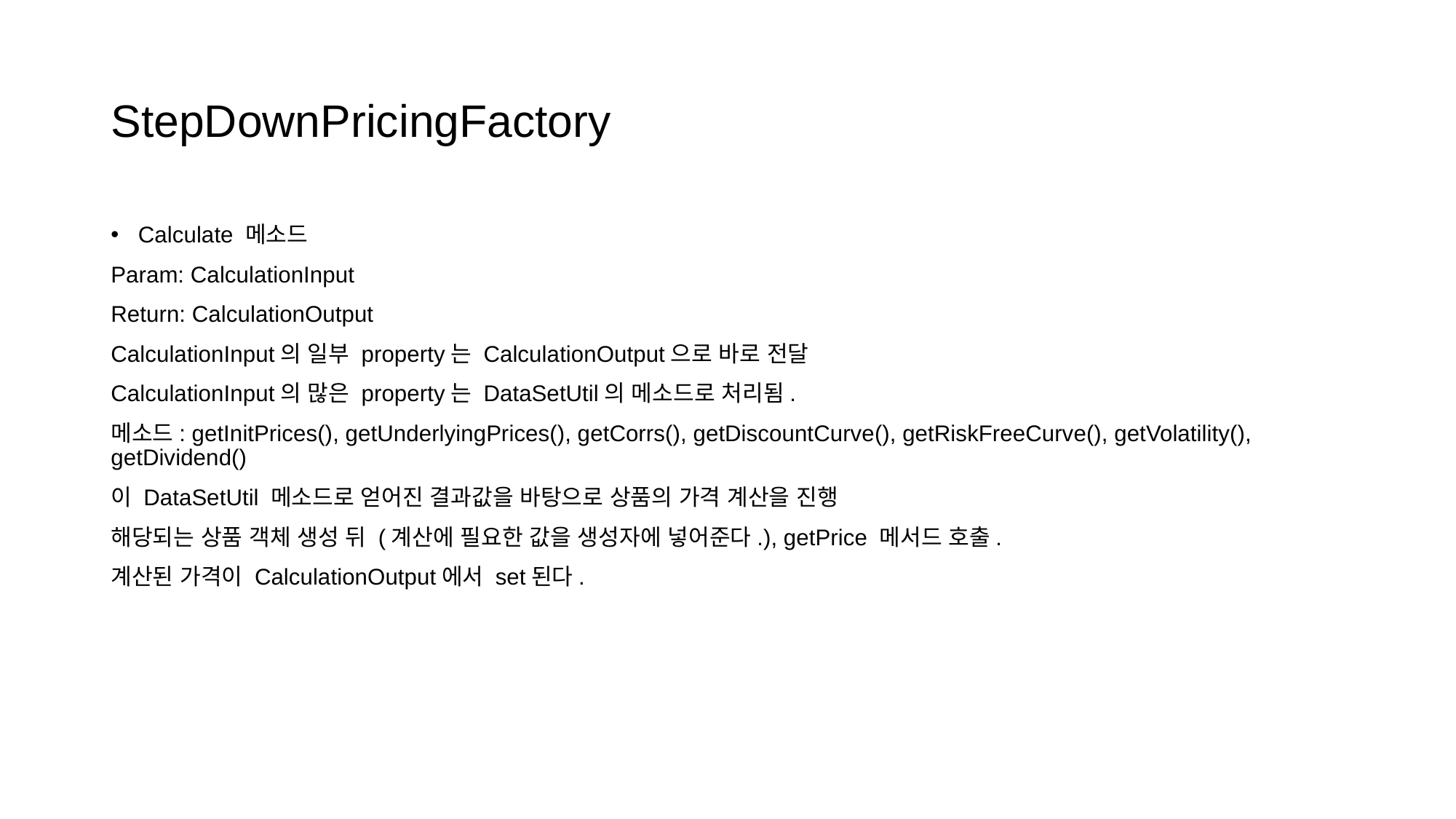

# StepDownPricingFactory
Calculate 메소드
Param: CalculationInput
Return: CalculationOutput
CalculationInput의 일부 property는 CalculationOutput으로 바로 전달
CalculationInput의 많은 property는 DataSetUtil의 메소드로 처리됨.
메소드: getInitPrices(), getUnderlyingPrices(), getCorrs(), getDiscountCurve(), getRiskFreeCurve(), getVolatility(), getDividend()
이 DataSetUtil 메소드로 얻어진 결과값을 바탕으로 상품의 가격 계산을 진행
해당되는 상품 객체 생성 뒤 (계산에 필요한 값을 생성자에 넣어준다.), getPrice 메서드 호출.
계산된 가격이 CalculationOutput에서 set된다.